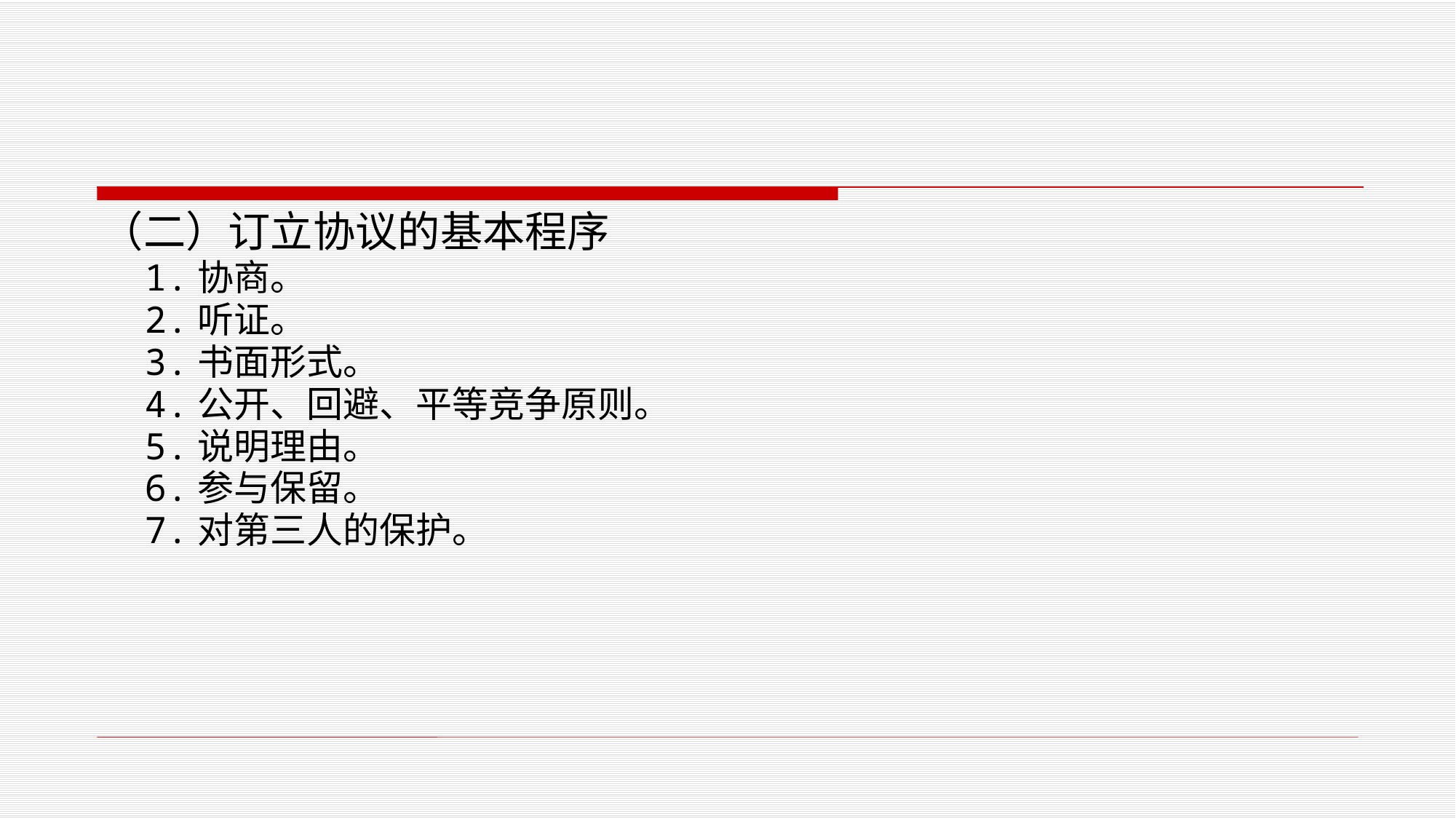

#
（二）订立协议的基本程序
  1.协商。
  2.听证。
  3.书面形式。
  4.公开、回避、平等竞争原则。
  5.说明理由。
  6.参与保留。
  7.对第三人的保护。